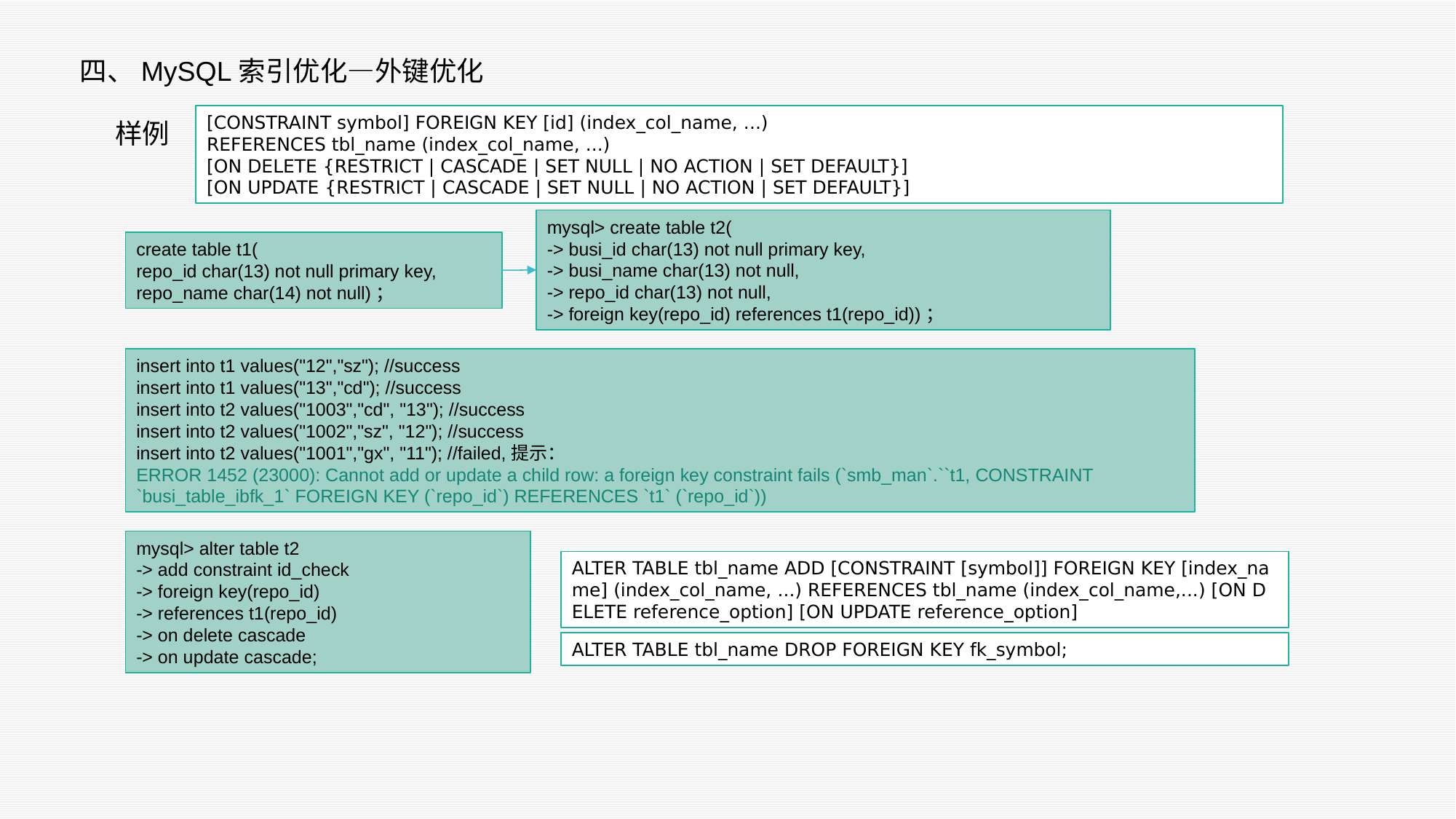

四、MySQL索引优化—外键优化
[CONSTRAINT symbol] FOREIGN KEY [id] (index_col_name, ...)
REFERENCES tbl_name (index_col_name, ...)
[ON DELETE {RESTRICT | CASCADE | SET NULL | NO ACTION | SET DEFAULT}]
[ON UPDATE {RESTRICT | CASCADE | SET NULL | NO ACTION | SET DEFAULT}]
样例
mysql> create table t2(
-> busi_id char(13) not null primary key,
-> busi_name char(13) not null,
-> repo_id char(13) not null,
-> foreign key(repo_id) references t1(repo_id))；
create table t1(
repo_id char(13) not null primary key,
repo_name char(14) not null)；
insert into t1 values("12","sz"); //success
insert into t1 values("13","cd"); //success
insert into t2 values("1003","cd", "13"); //success
insert into t2 values("1002","sz", "12"); //success
insert into t2 values("1001","gx", "11"); //failed,提示：
ERROR 1452 (23000): Cannot add or update a child row: a foreign key constraint fails (`smb_man`.``t1, CONSTRAINT `busi_table_ibfk_1` FOREIGN KEY (`repo_id`) REFERENCES `t1` (`repo_id`))
mysql> alter table t2
-> add constraint id_check
-> foreign key(repo_id)
-> references t1(repo_id)
-> on delete cascade
-> on update cascade;
ALTER TABLE tbl_name ADD [CONSTRAINT [symbol]] FOREIGN KEY [index_name] (index_col_name, ...) REFERENCES tbl_name (index_col_name,...) [ON DELETE reference_option] [ON UPDATE reference_option]
ALTER TABLE tbl_name DROP FOREIGN KEY fk_symbol;